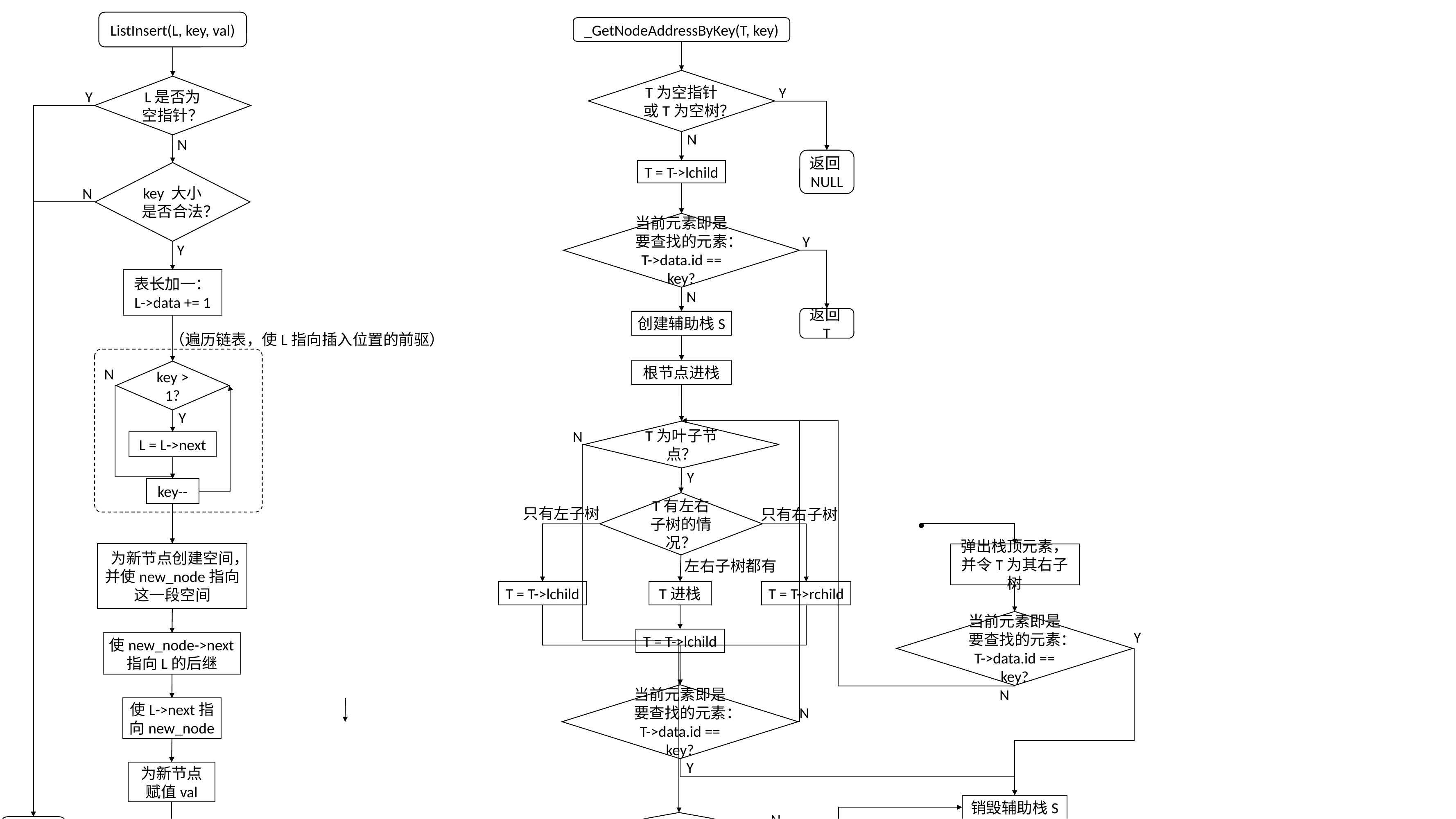

ListInsert(L, key, val)
_GetNodeAddressByKey(T, key)
T为空指针或T为空树？
L是否为空指针？
Y
Y
N
N
返回NULL
T = T->lchild
key 大小是否合法？
N
当前元素即是要查找的元素：
T->data.id == key?
Y
Y
表长加一：
L->data += 1
N
返回T
创建辅助栈S
（遍历链表，使L指向插入位置的前驱）

根节点进栈
N
key > 1?
Y
T为叶子节点？
N
L = L->next
Y
key--
T有左右子树的情况？
只有左子树
只有右子树
为新节点创建空间，并使new_node指向这一段空间
弹出栈顶元素，并令T为其右子树
左右子树都有
T = T->lchild
T进栈
T = T->rchild
当前元素即是要查找的元素：
T->data.id == key?
Y
T = T->lchild
使new_node->next指向L的后继
N
当前元素即是要查找的元素：
T->data.id == key?
使L->next指向new_node
N
Y
为新节点赋值val
销毁辅助栈S
N
辅助栈为空？
返回ERROR
返回OK
返回T
Y
T = NULL